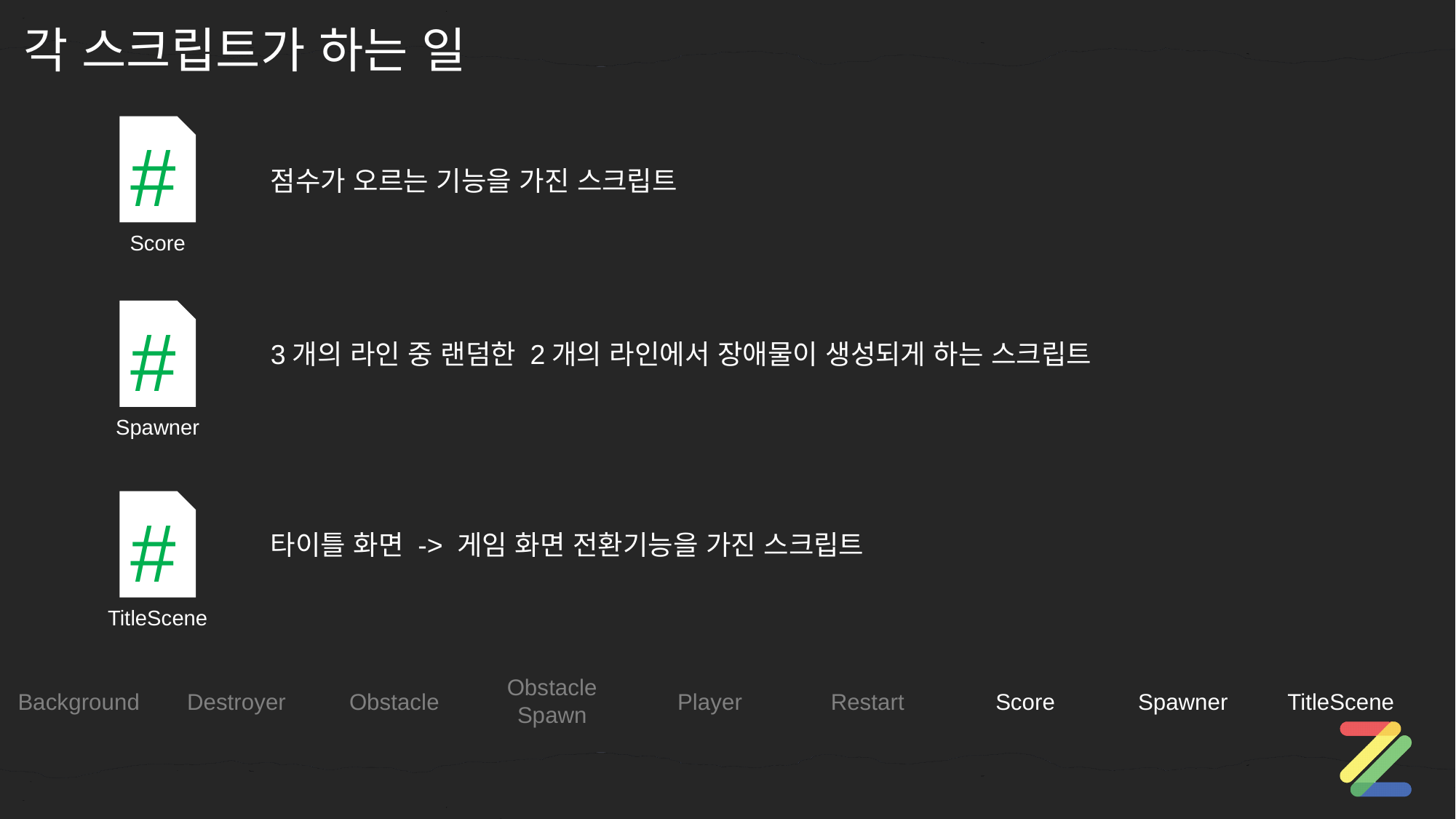

# 각 스크립트가 하는 일
#
점수가 오르는 기능을 가진 스크립트
Score
#
3개의 라인 중 랜덤한 2개의 라인에서 장애물이 생성되게 하는 스크립트
Spawner
#
타이틀 화면 -> 게임 화면 전환기능을 가진 스크립트
TitleScene
Obstacle
Spawn
Background
Destroyer
Obstacle
Player
Restart
Score
Spawner
TitleScene